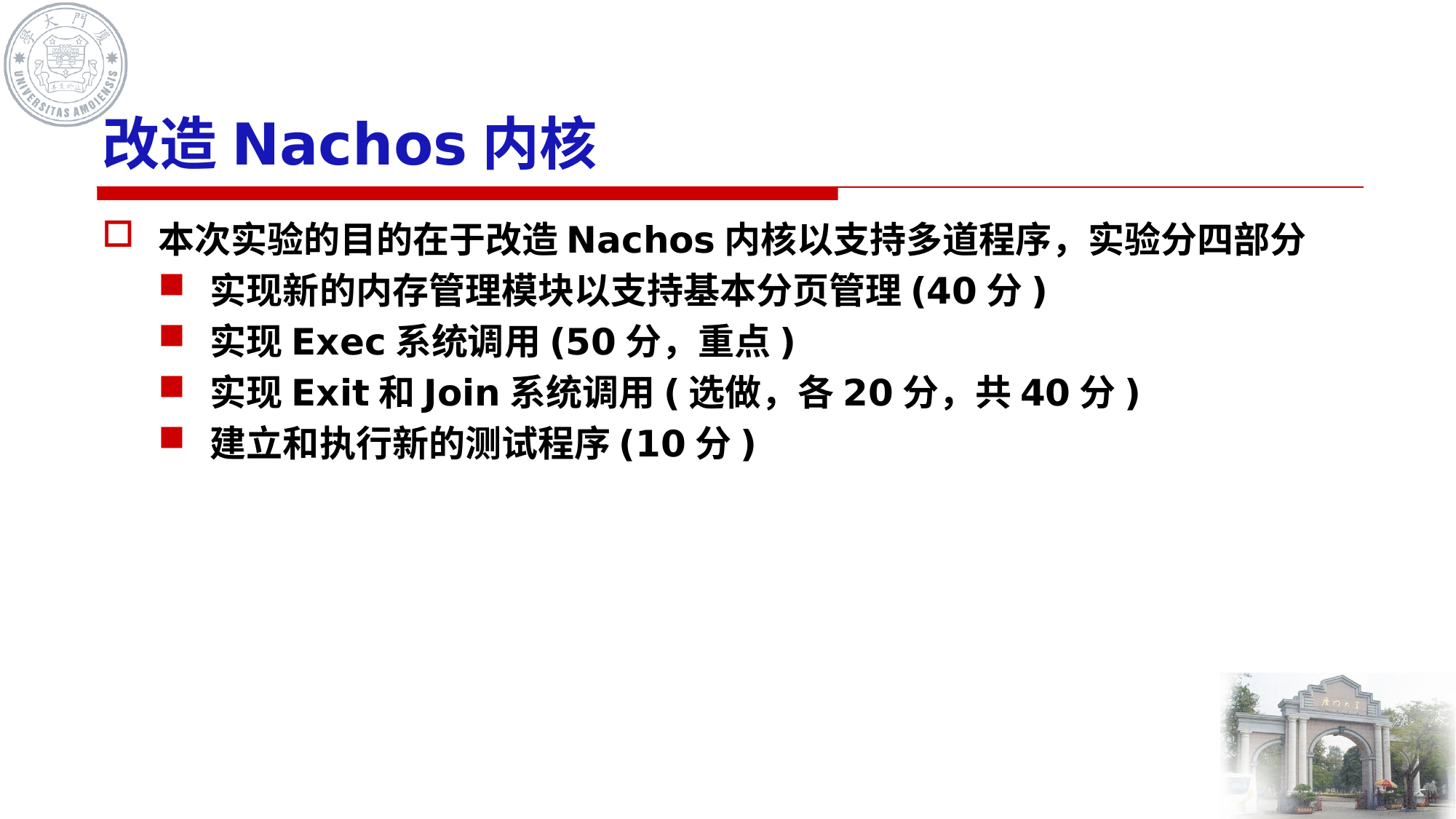

# 改造Nachos内核
本次实验的目的在于改造Nachos内核以支持多道程序，实验分四部分
实现新的内存管理模块以支持基本分页管理(40分)
实现Exec系统调用(50分，重点)
实现Exit和Join系统调用(选做，各20分，共40分)
建立和执行新的测试程序(10分)